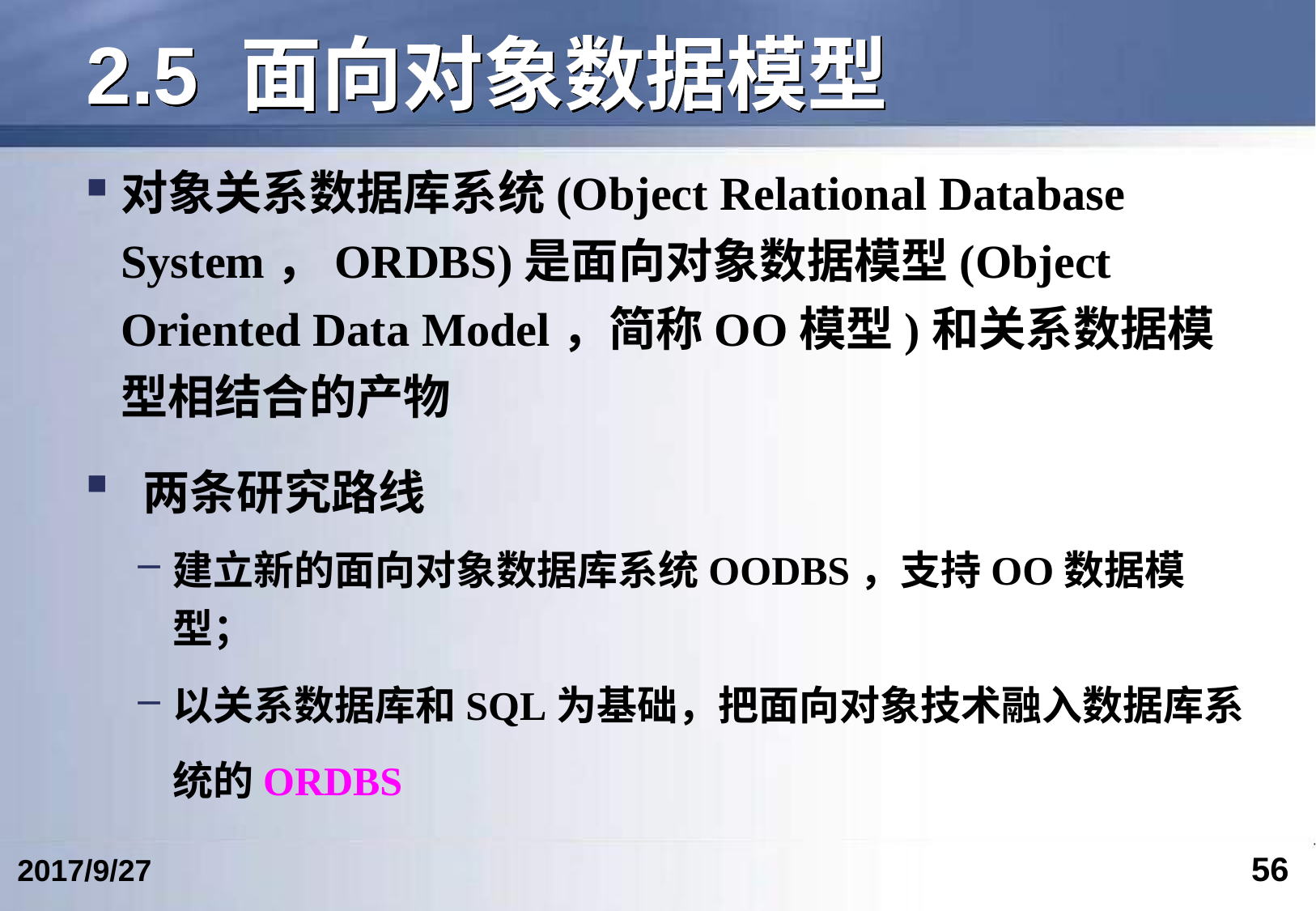

# 2.5 面向对象数据模型
对象关系数据库系统(Object Relational Database System，ORDBS)是面向对象数据模型(Object Oriented Data Model，简称OO模型)和关系数据模型相结合的产物
 两条研究路线
建立新的面向对象数据库系统OODBS，支持OO数据模型；
以关系数据库和SQL为基础，把面向对象技术融入数据库系统的ORDBS

56
2017/9/27